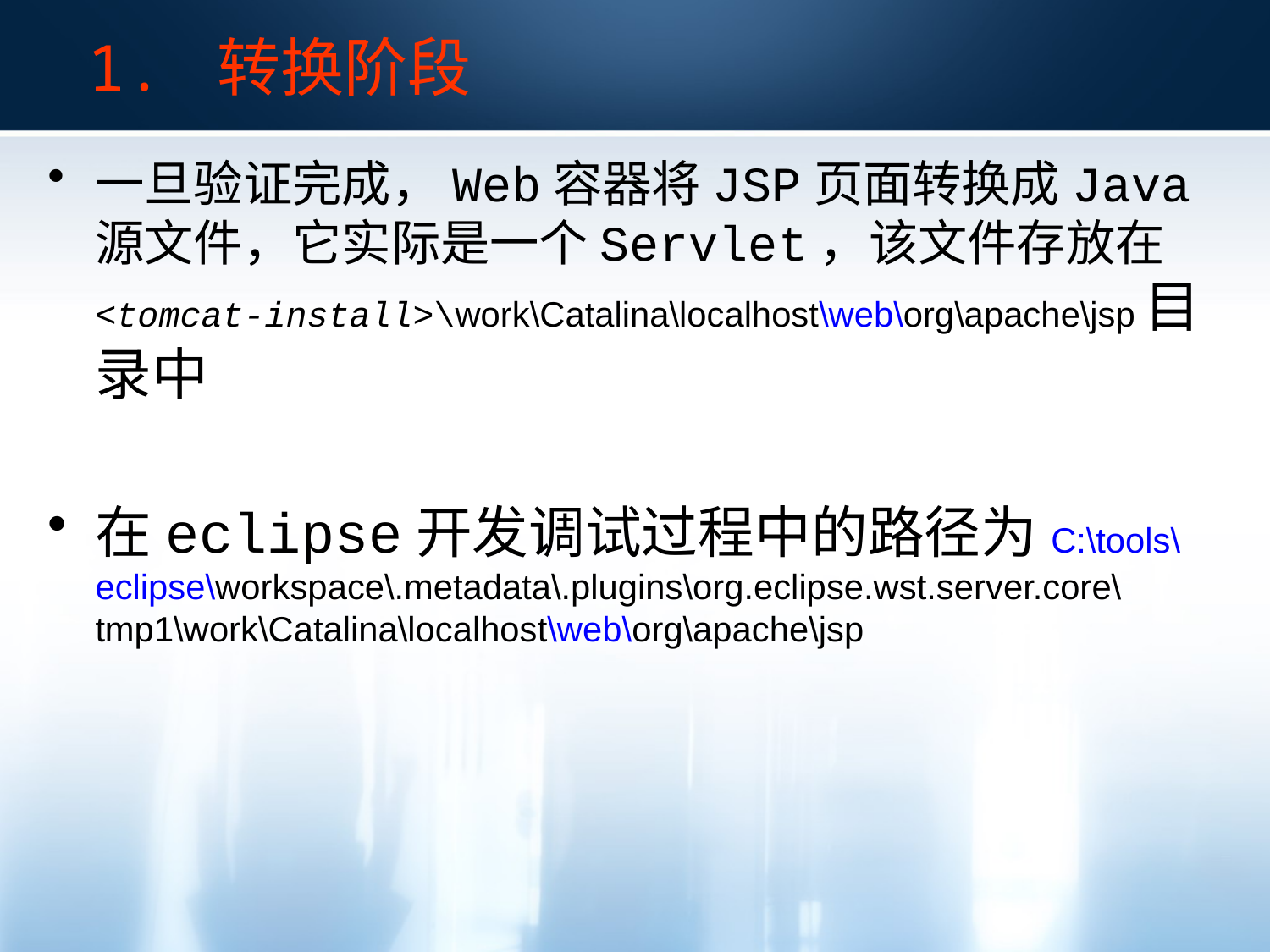

1. 转换阶段
一旦验证完成，Web容器将JSP页面转换成Java源文件，它实际是一个Servlet，该文件存放在<tomcat-install>\work\Catalina\localhost\web\org\apache\jsp目录中

在eclipse开发调试过程中的路径为C:\tools\eclipse\workspace\.metadata\.plugins\org.eclipse.wst.server.core\tmp1\work\Catalina\localhost\web\org\apache\jsp